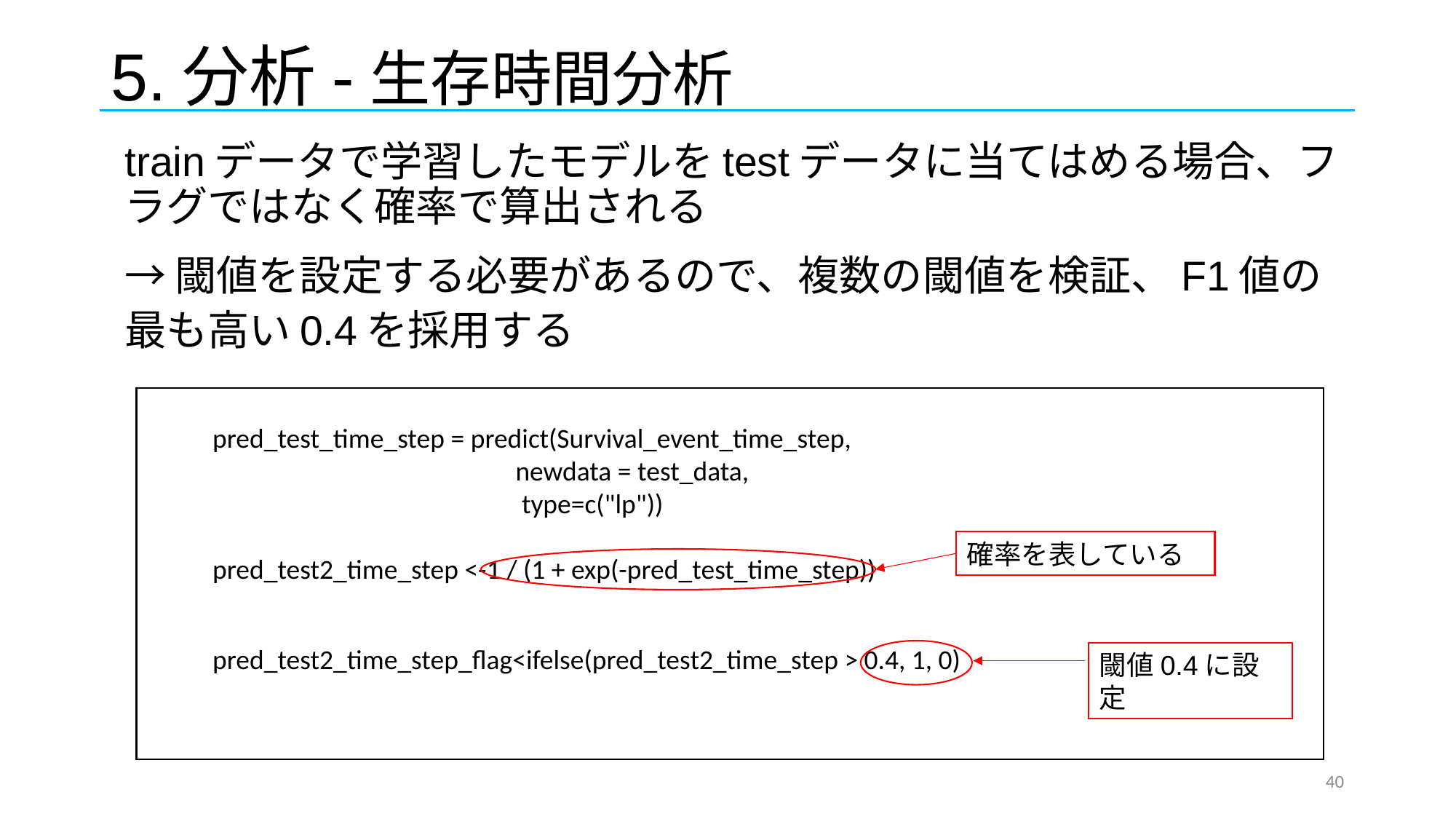

# 5.分析-生存時間分析
trainデータで学習したモデルをtestデータに当てはめる場合、フラグではなく確率で算出される
→閾値を設定する必要があるので、複数の閾値を検証、F1値の最も高い0.4を採用する

pred_test_time_step = predict(Survival_event_time_step,
                                                 newdata = test_data,
                                                  type=c("lp"))

pred_test2_time_step <-1 / (1 + exp(-pred_test_time_step))
確率を表している

pred_test2_time_step_flag<ifelse(pred_test2_time_step > 0.4, 1, 0)

閾値0.4に設定
40